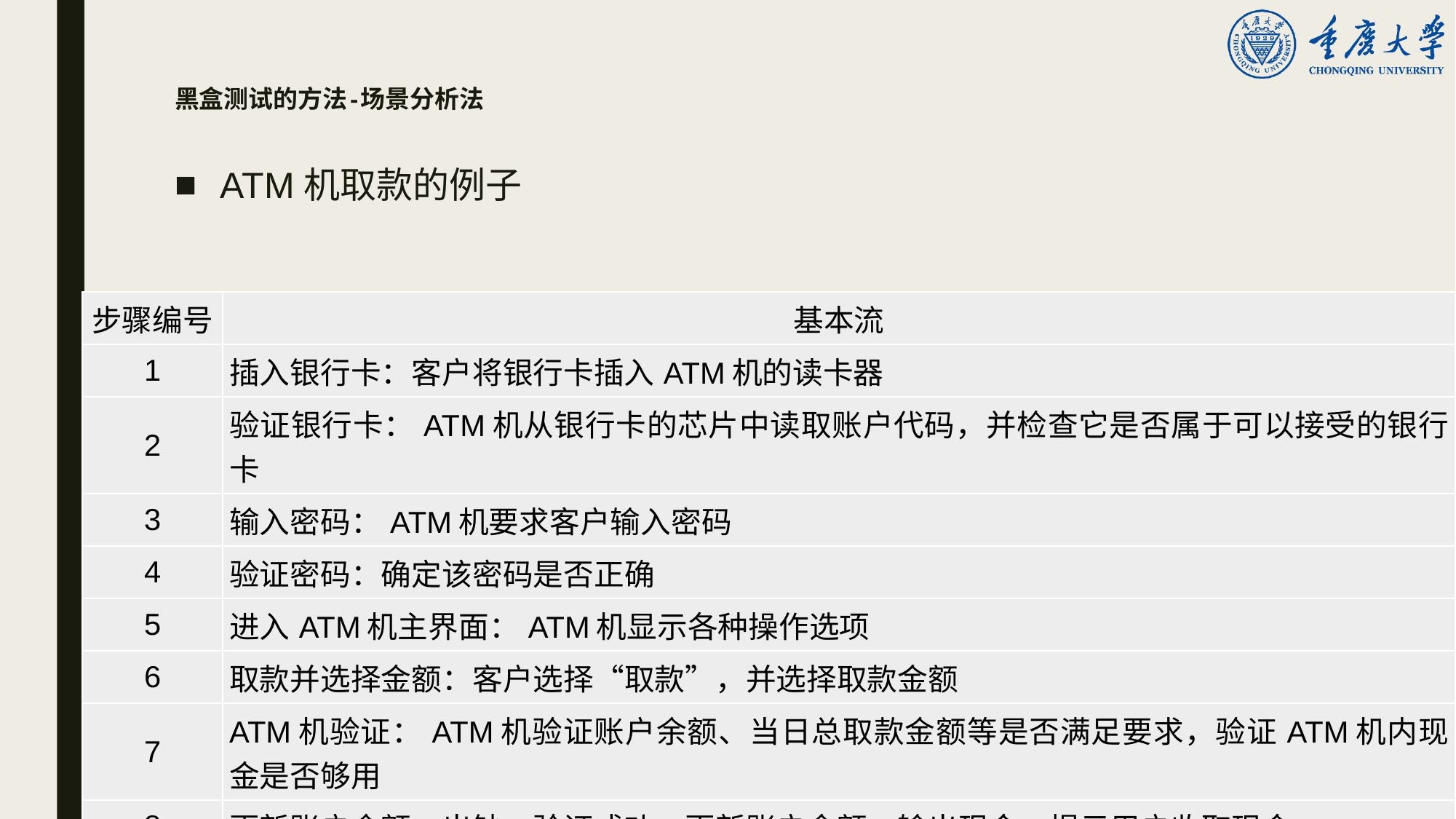

# 黑盒测试的方法-场景分析法
ATM机取款的例子

| 步骤编号 | 基本流 |
| --- | --- |
| 1 | 插入银行卡：客户将银行卡插入ATM机的读卡器 |
| 2 | 验证银行卡：ATM机从银行卡的芯片中读取账户代码，并检查它是否属于可以接受的银行卡 |
| 3 | 输入密码：ATM机要求客户输入密码 |
| 4 | 验证密码：确定该密码是否正确 |
| 5 | 进入ATM机主界面：ATM机显示各种操作选项 |
| 6 | 取款并选择金额：客户选择“取款”，并选择取款金额 |
| 7 | ATM机验证：ATM机验证账户余额、当日总取款金额等是否满足要求，验证ATM机内现金是否够用 |
| 8 | 更新账户余额、出钞：验证成功，更新账户余额，输出现金，提示用户收取现金 |
| 9 | 返回操作主界面 |